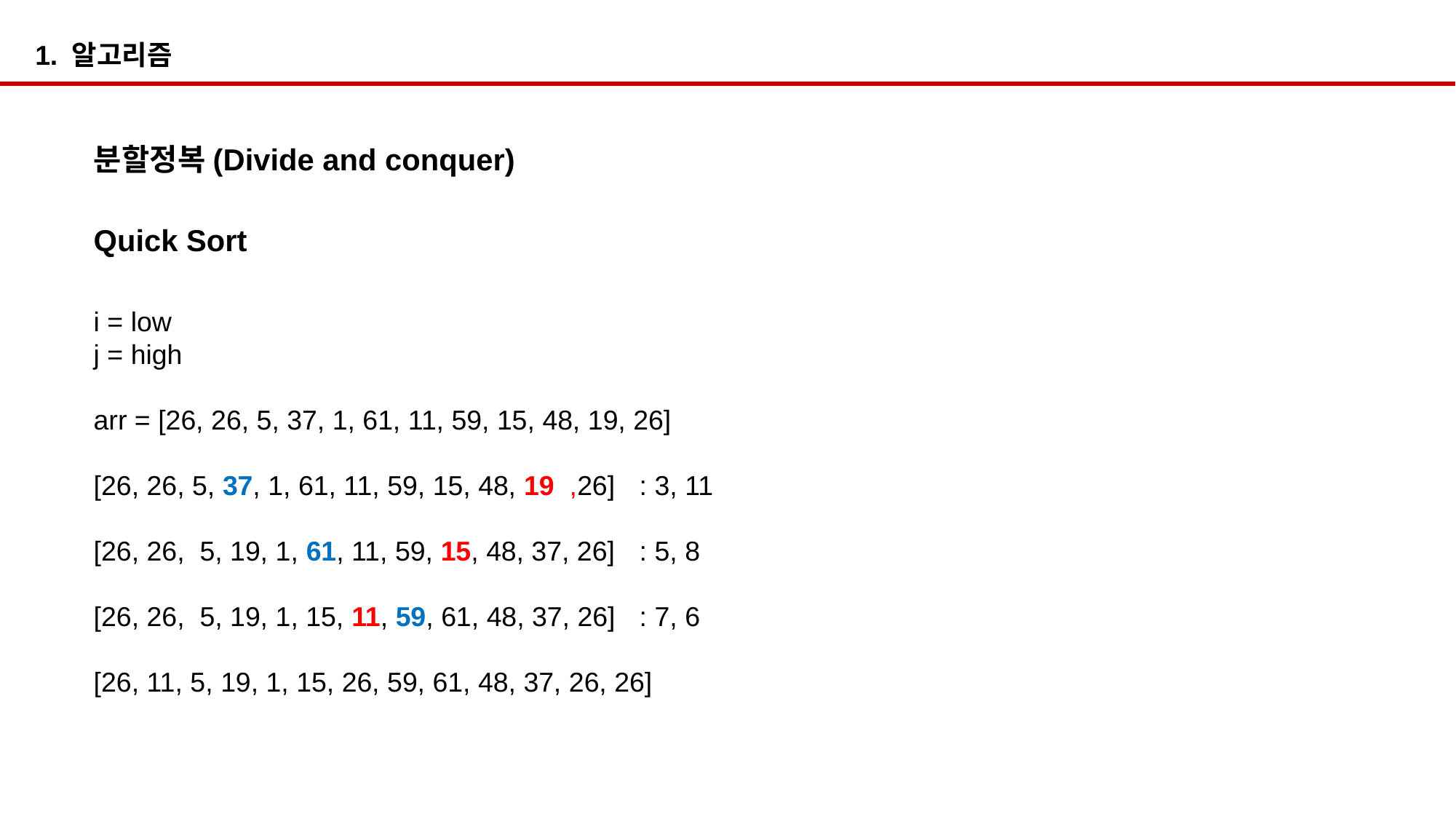

1. 알고리즘
분할정복(Divide and conquer)

Quick Sort
i = low
j = high

arr = [26, 26, 5, 37, 1, 61, 11, 59, 15, 48, 19, 26]

[26, 26, 5, 37, 1, 61, 11, 59, 15, 48, 19  ,26]	: 3, 11

[26, 26,  5, 19, 1, 61, 11, 59, 15, 48, 37, 26]	: 5, 8

[26, 26,  5, 19, 1, 15, 11, 59, 61, 48, 37, 26]	: 7, 6

[26, 11, 5, 19, 1, 15, 26, 59, 61, 48, 37, 26, 26]